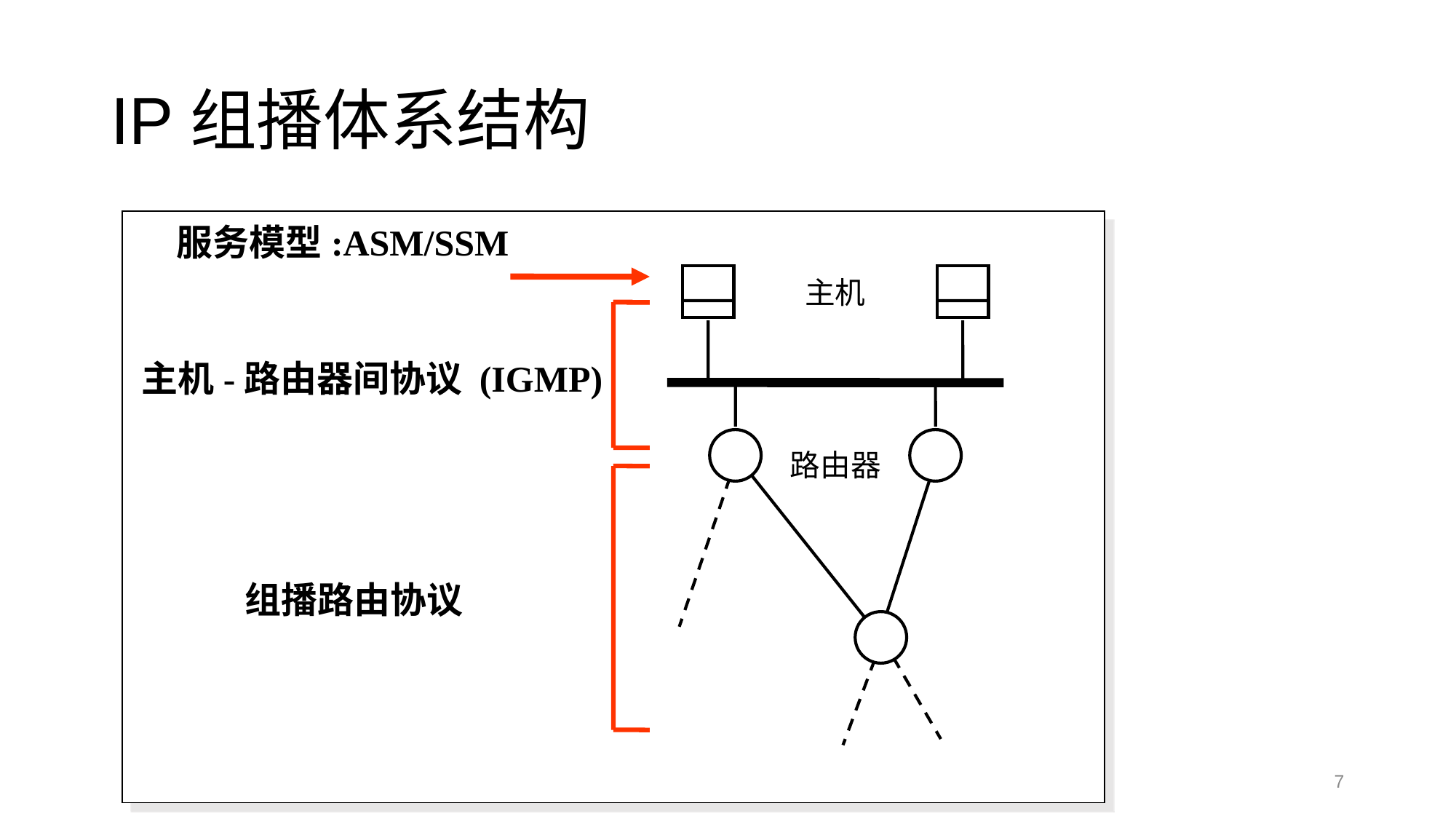

# IP组播体系结构

服务模型:ASM/SSM

主机

主机-路由器间协议 (IGMP)

路由器

组播路由协议

7